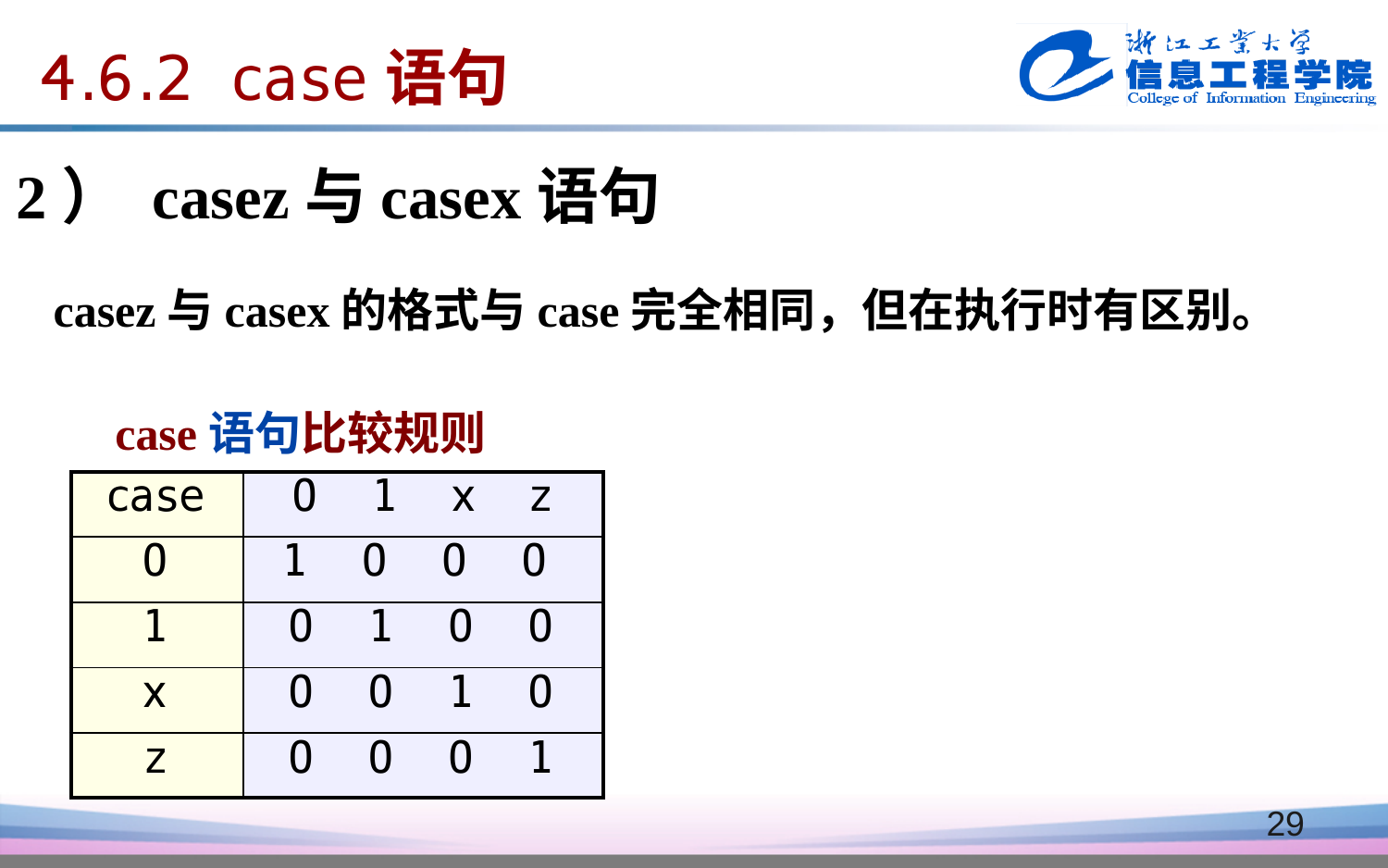

4.6.2  case语句
2） casez与casex语句
casez与casex的格式与case完全相同，但在执行时有区别。
case语句比较规则
| case | 0 1 x z |
| --- | --- |
| 0 | 1 0 0 0 |
| 1 | 0 1 0 0 |
| x | 0 0 1 0 |
| z | 0 0 0 1 |
29